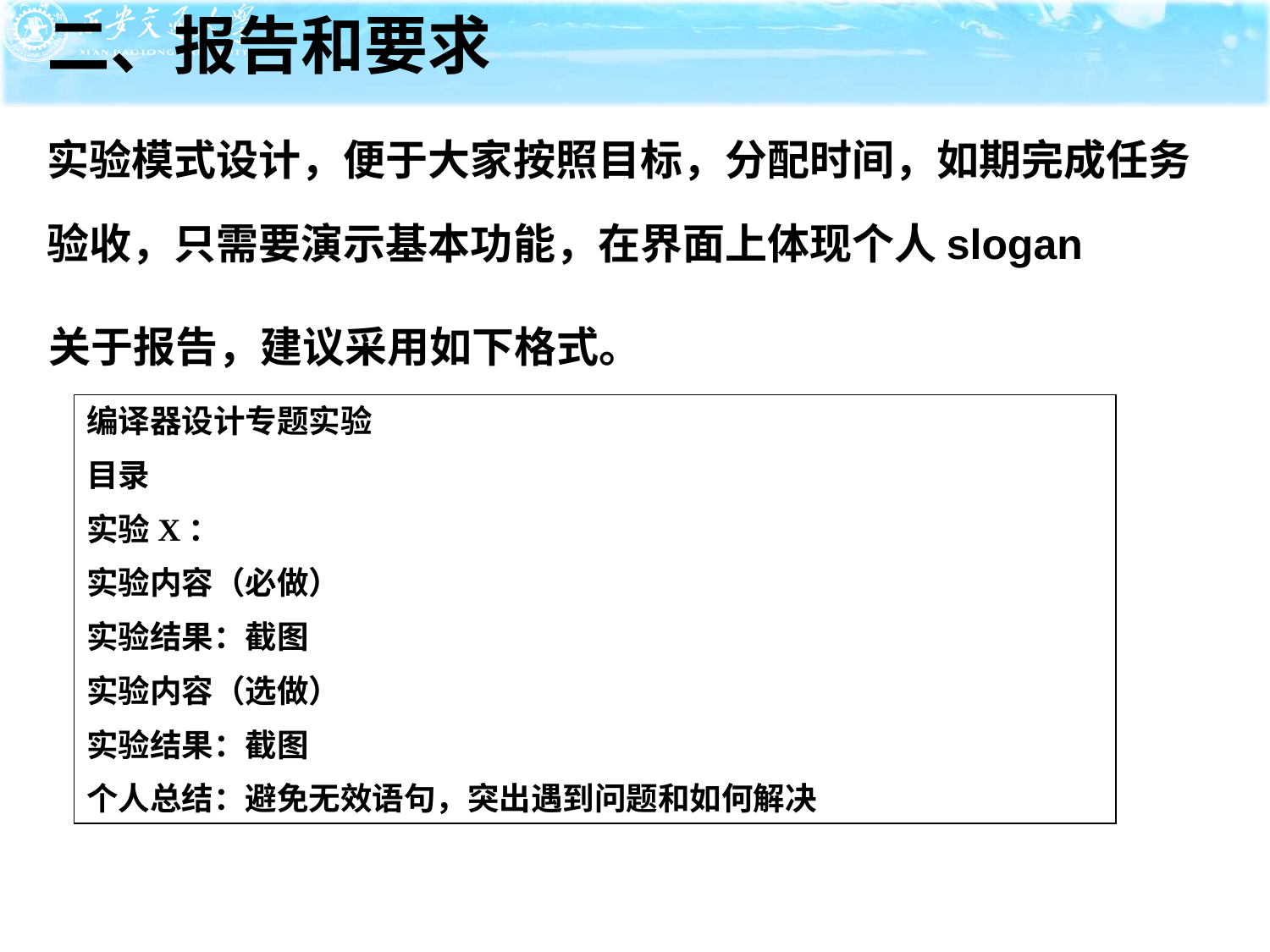

二、报告和要求
实验模式设计，便于大家按照目标，分配时间，如期完成任务
验收，只需要演示基本功能，在界面上体现个人slogan
关于报告，建议采用如下格式。
编译器设计专题实验
目录
实验X：
实验内容（必做）
实验结果：截图
实验内容（选做）
实验结果：截图
个人总结：避免无效语句，突出遇到问题和如何解决